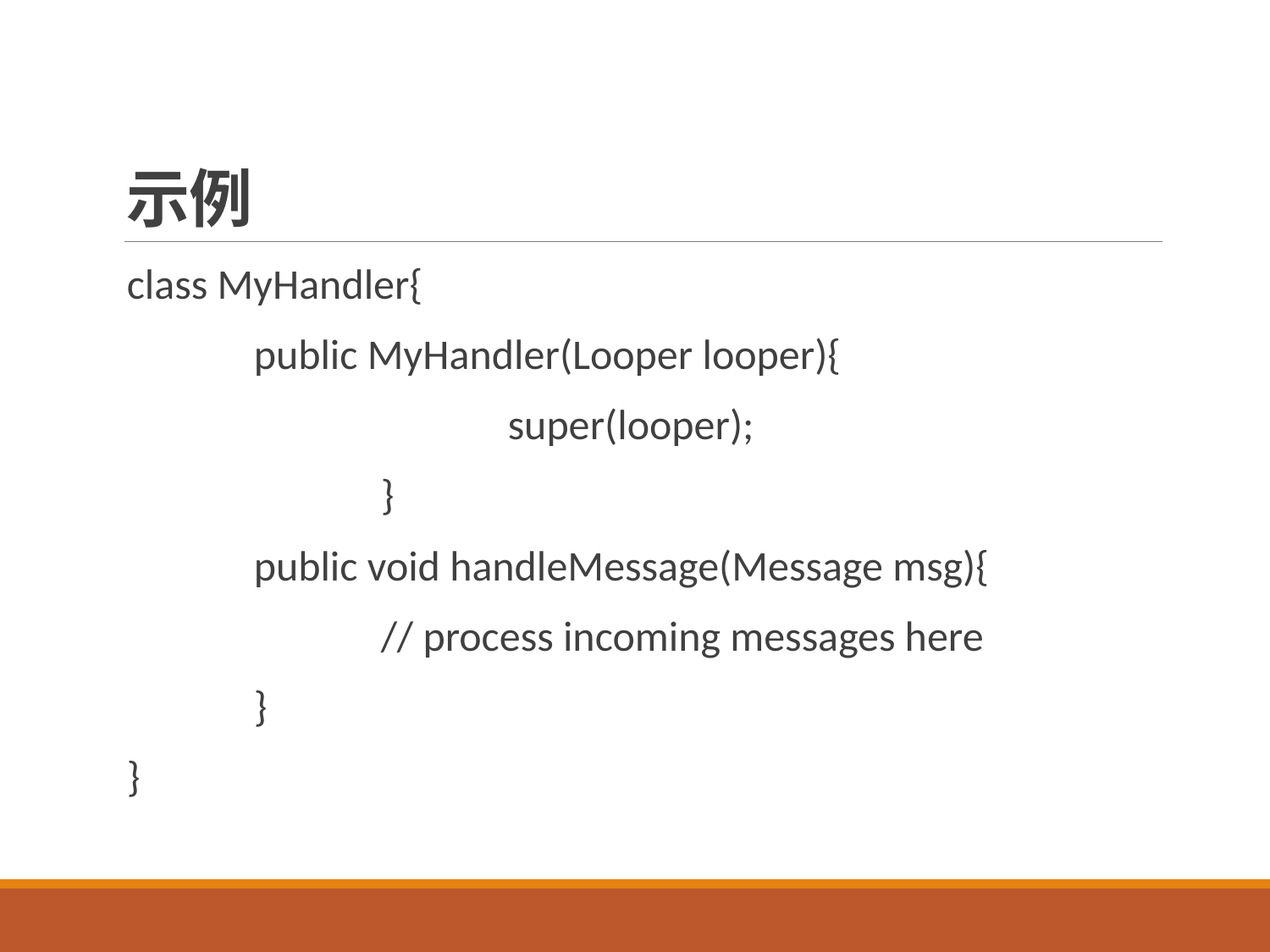

# 示例
class MyHandler{
	public MyHandler(Looper looper){
			super(looper);
		}
	public void handleMessage(Message msg){
		// process incoming messages here
	}
}